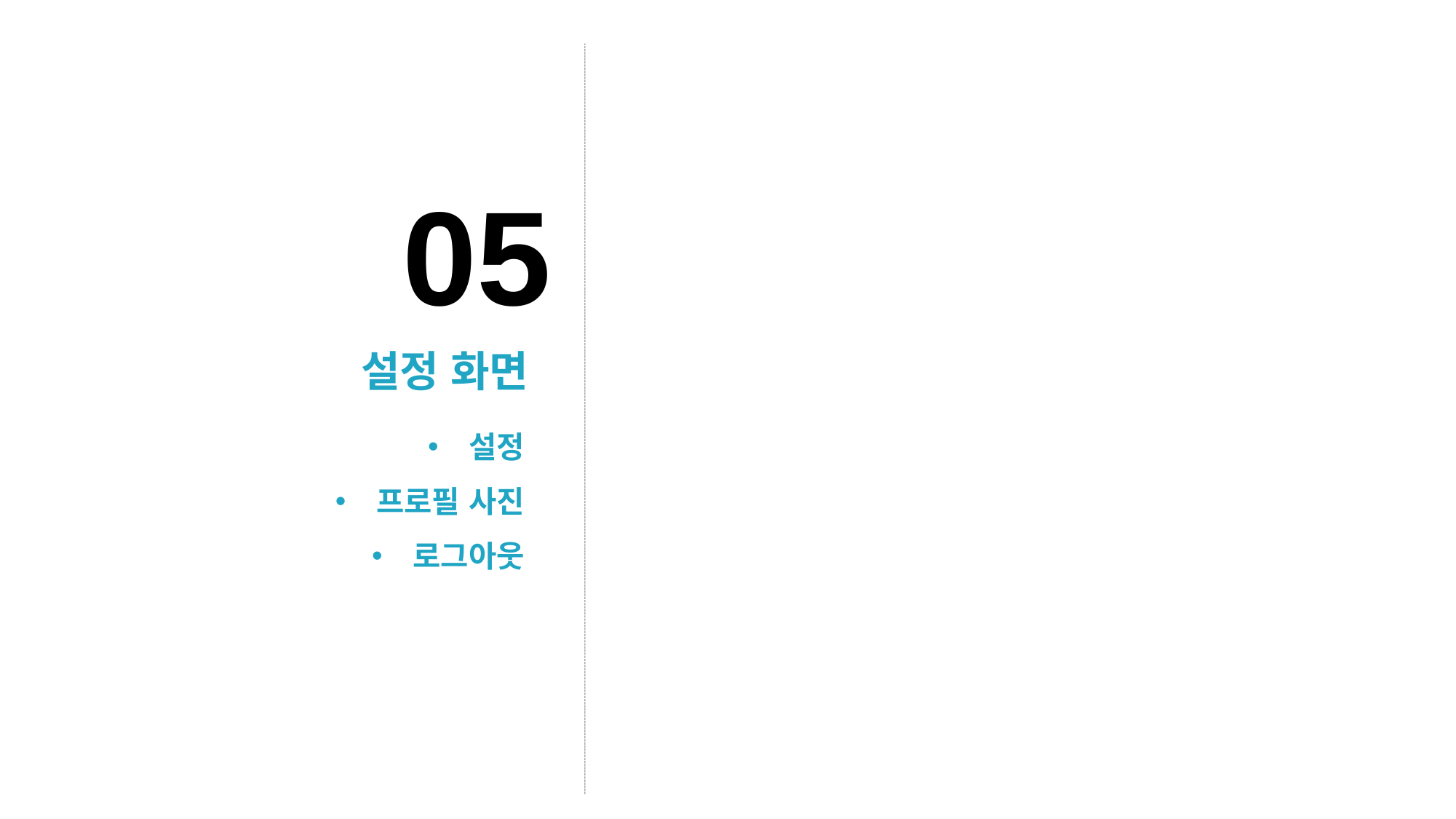

05
설정 화면
설정
프로필 사진
로그아웃